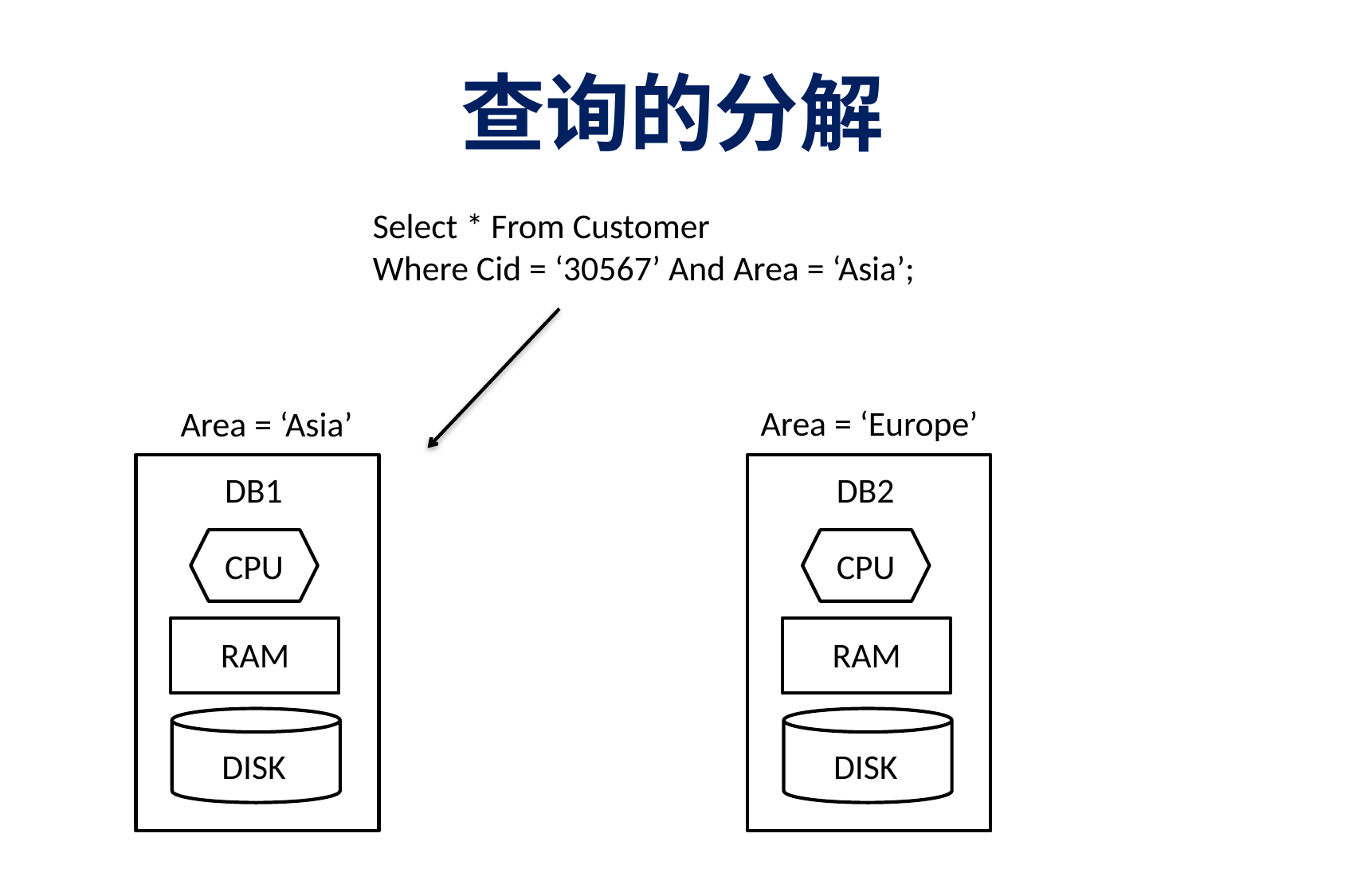

# 查询的分解
Select * From Customer
Where Cid = ‘30567’ And Area = ‘Asia’;
Area = ‘Europe’
Area = ‘Asia’

DB1
CPU

RAM

DISK

DB2
CPU

RAM

DISK